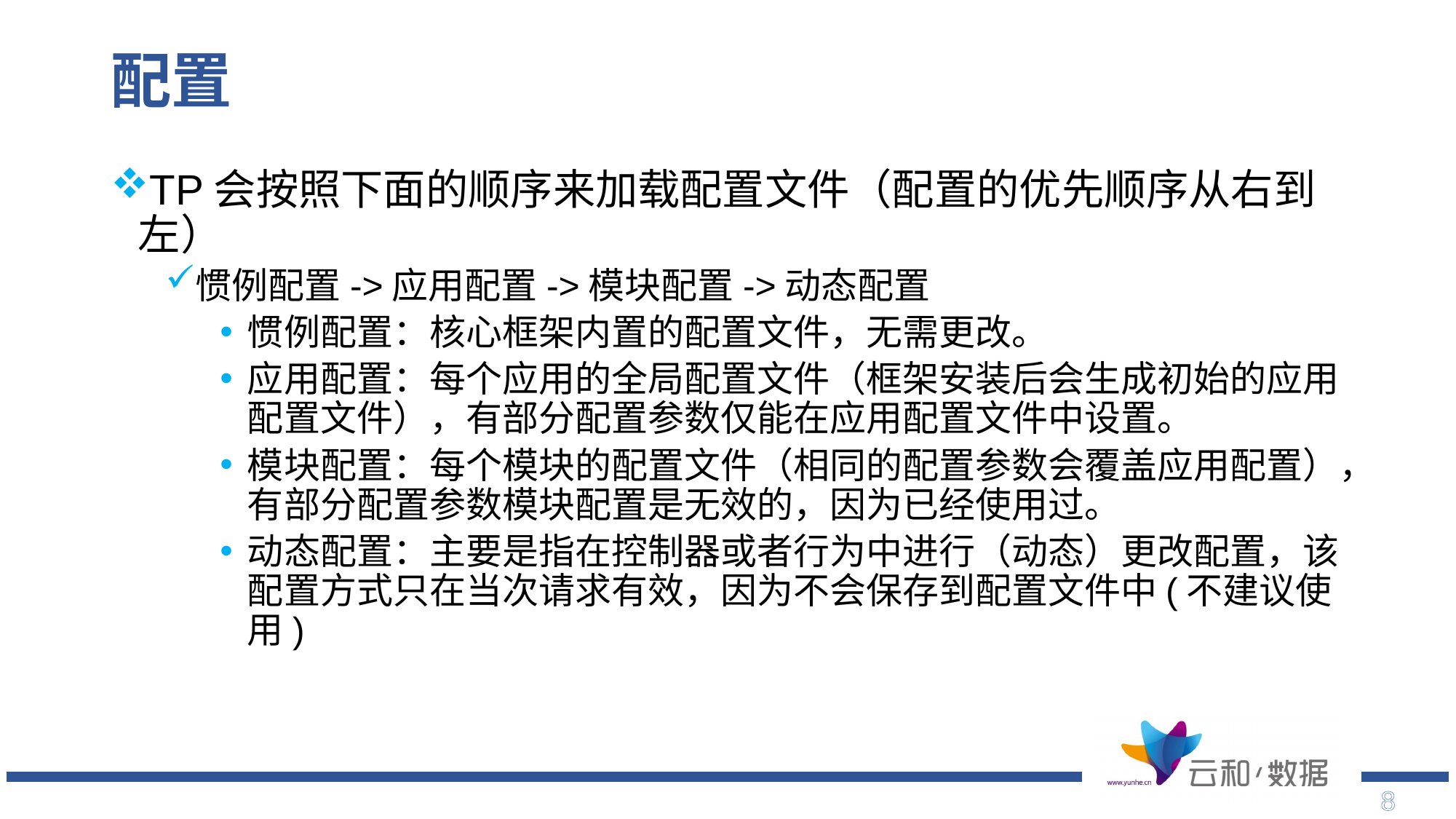

# 配置
TP会按照下面的顺序来加载配置文件（配置的优先顺序从右到左）
惯例配置->应用配置->模块配置->动态配置
惯例配置：核心框架内置的配置文件，无需更改。
应用配置：每个应用的全局配置文件（框架安装后会生成初始的应用配置文件），有部分配置参数仅能在应用配置文件中设置。
模块配置：每个模块的配置文件（相同的配置参数会覆盖应用配置），有部分配置参数模块配置是无效的，因为已经使用过。
动态配置：主要是指在控制器或者行为中进行（动态）更改配置，该配置方式只在当次请求有效，因为不会保存到配置文件中(不建议使用)